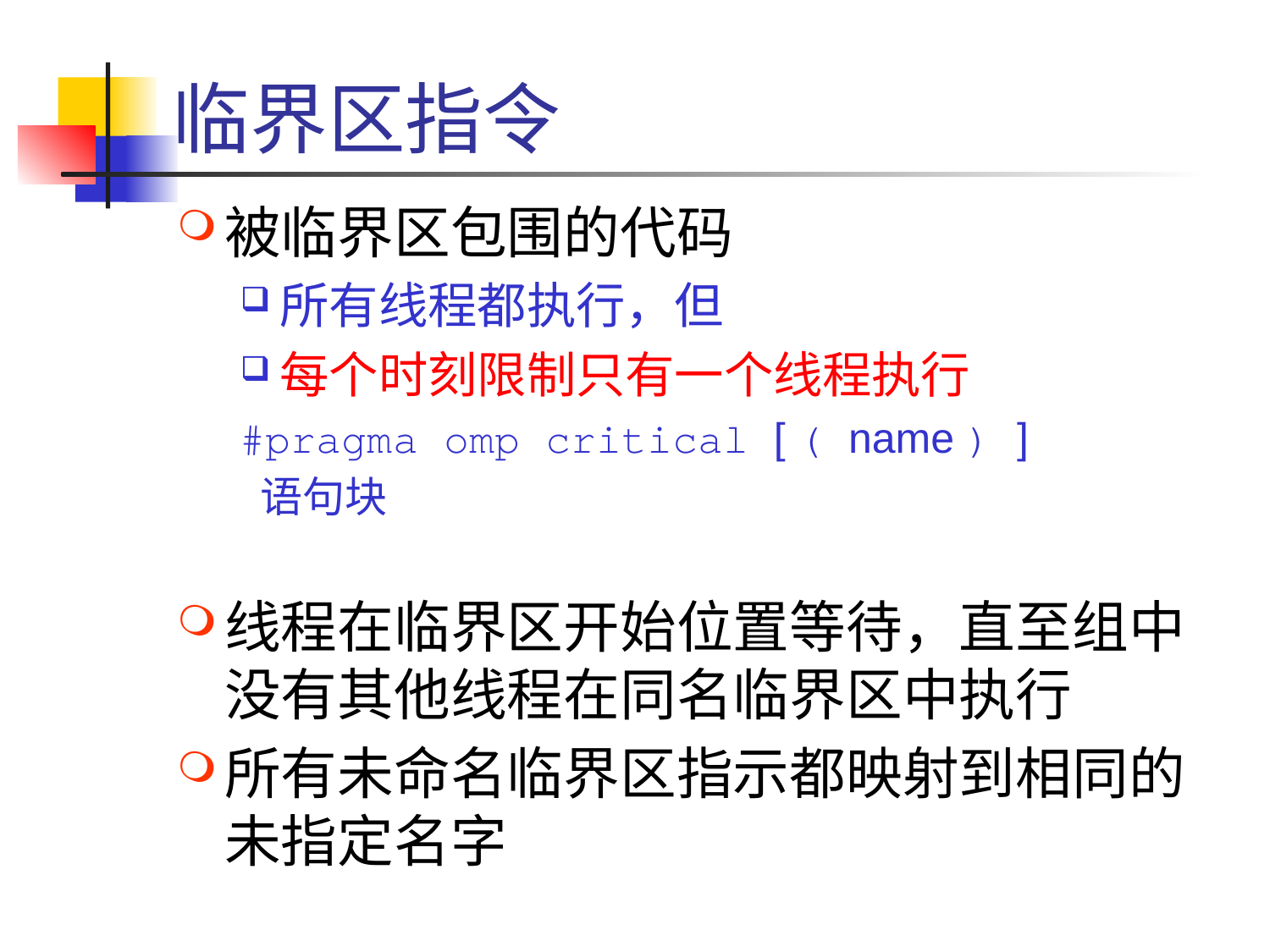

# 临界区指令
被临界区包围的代码
所有线程都执行，但
每个时刻限制只有一个线程执行
#pragma omp critical [ ( name ) ]
 语句块

线程在临界区开始位置等待，直至组中没有其他线程在同名临界区中执行
所有未命名临界区指示都映射到相同的未指定名字